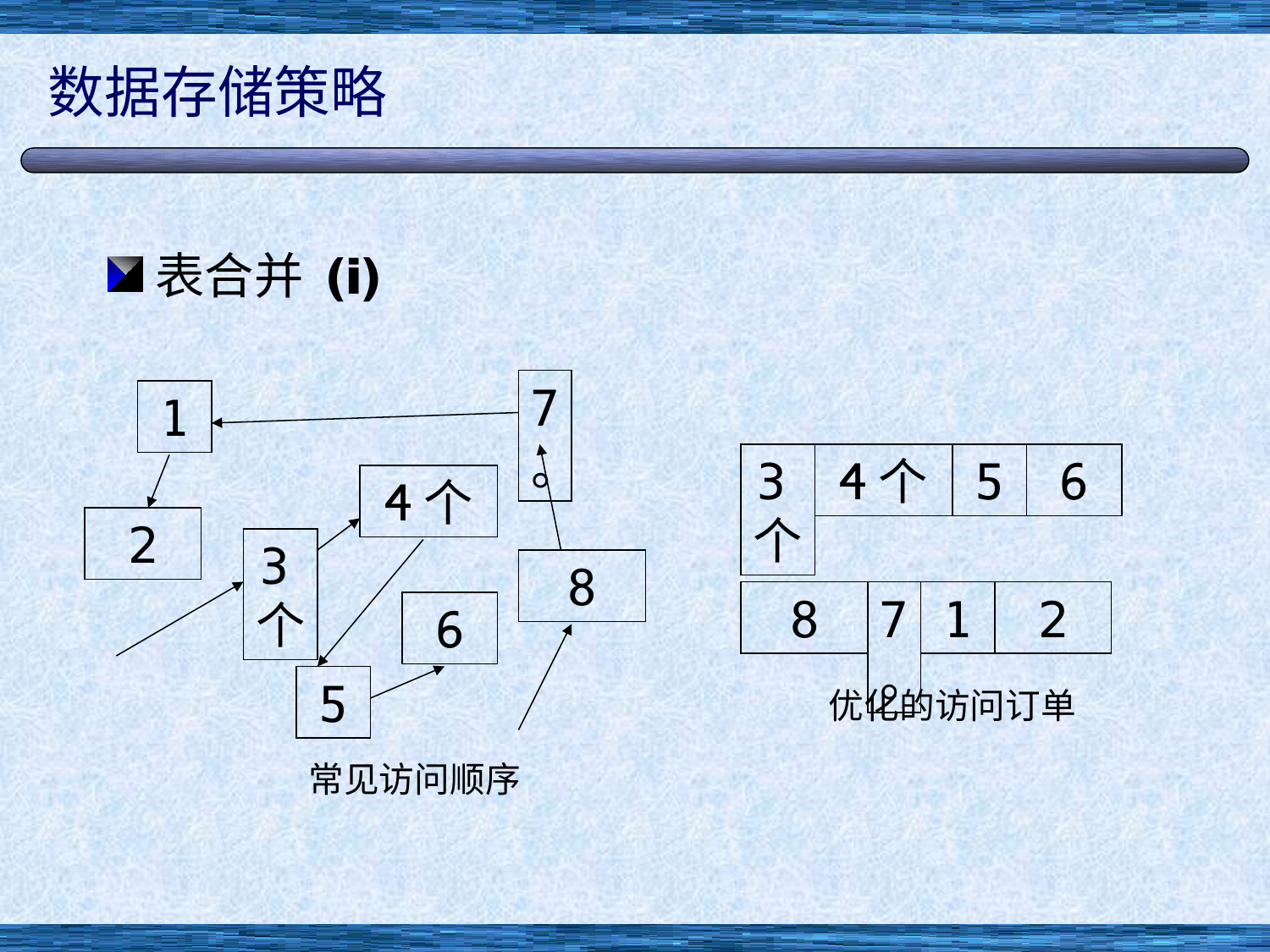

# 数据存储策略
表合并 (i)

7。
1

3个
4个
5
6

4个
2

3个

8

8
7。
1
2
6

5

优化的访问订单
常见访问顺序